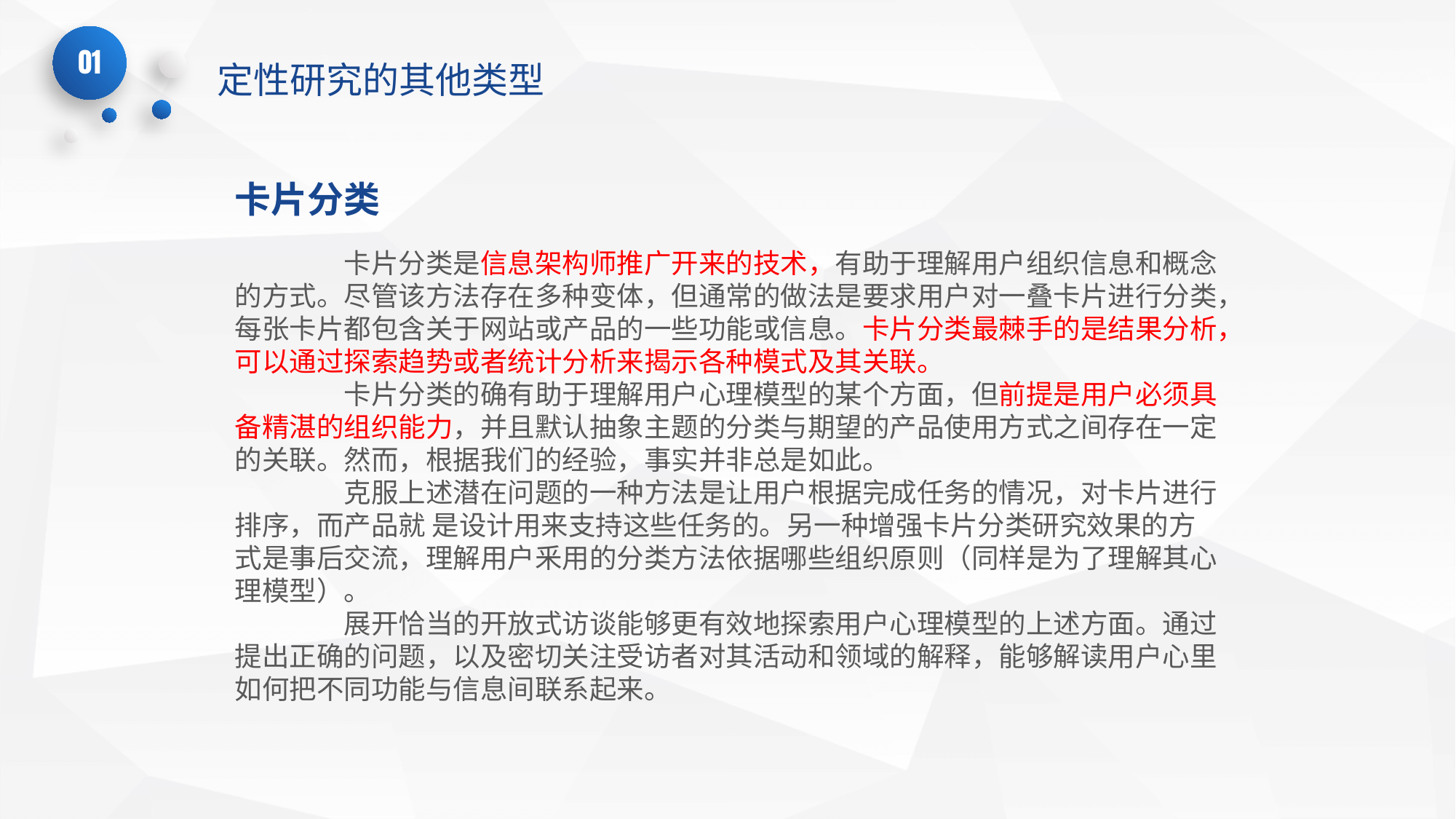

01

定性研究的其他类型

卡片分类
	卡片分类是信息架构师推广开来的技术，有助于理解用户组织信息和概念的方式。尽管该方法存在多种变体，但通常的做法是要求用户对一叠卡片进行分类，每张卡片都包含关于网站或产品的一些功能或信息。卡片分类最棘手的是结果分析，可以通过探索趋势或者统计分析来揭示各种模式及其关联。
	卡片分类的确有助于理解用户心理模型的某个方面，但前提是用户必须具备精湛的组织能力，并且默认抽象主题的分类与期望的产品使用方式之间存在一定的关联。然而，根据我们的经验，事实并非总是如此。
	克服上述潜在问题的一种方法是让用户根据完成任务的情况，对卡片进行排序，而产品就 是设计用来支持这些任务的。另一种增强卡片分类研究效果的方式是事后交流，理解用户釆用的分类方法依据哪些组织原则（同样是为了理解其心理模型）。
	展开恰当的开放式访谈能够更有效地探索用户心理模型的上述方面。通过提出正确的问题，以及密切关注受访者对其活动和领域的解释，能够解读用户心里如何把不同功能与信息间联系起来。